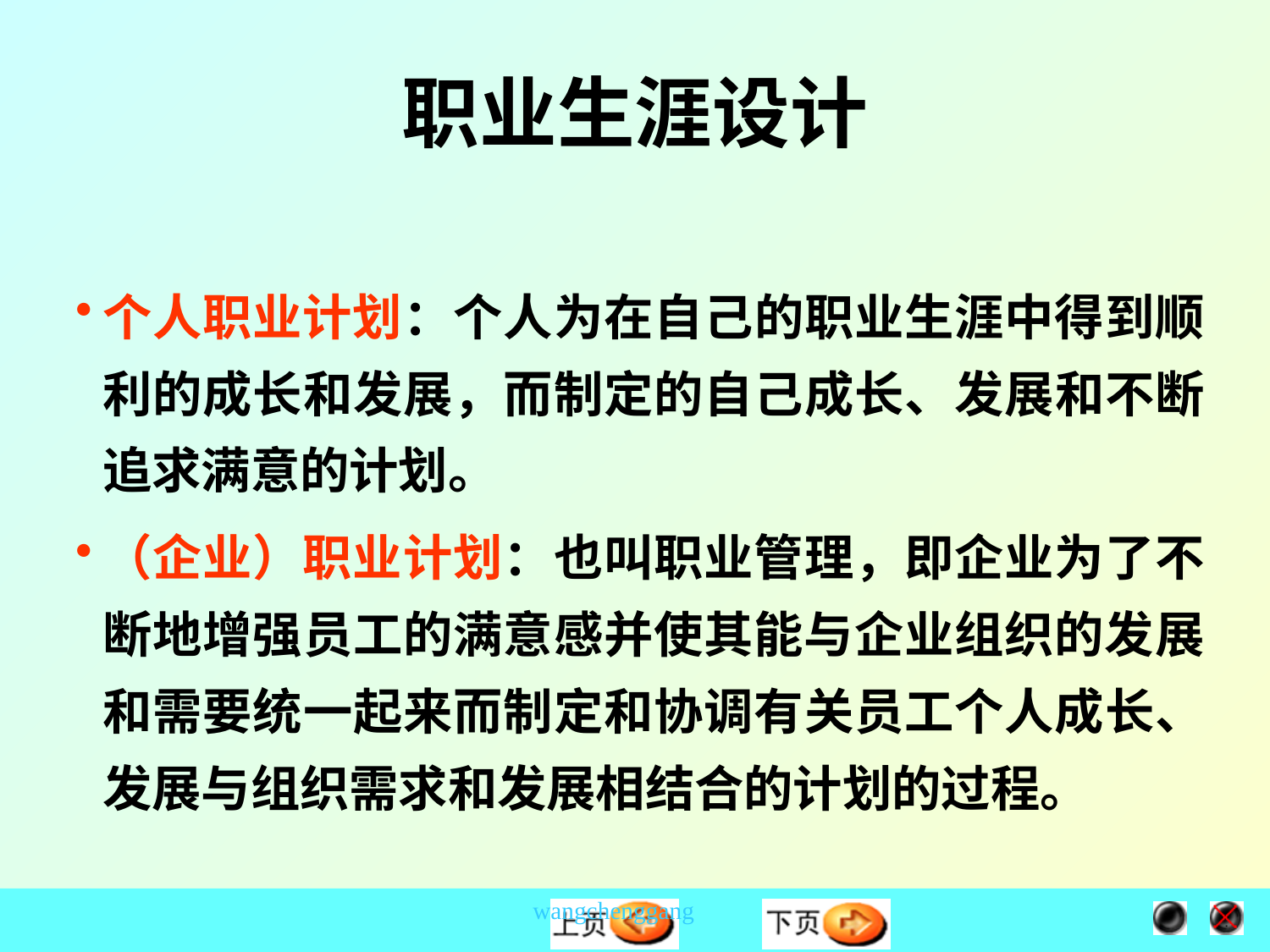

# 职业生涯设计
个人职业计划：个人为在自己的职业生涯中得到顺利的成长和发展，而制定的自己成长、发展和不断追求满意的计划。
（企业）职业计划：也叫职业管理，即企业为了不断地增强员工的满意感并使其能与企业组织的发展和需要统一起来而制定和协调有关员工个人成长、发展与组织需求和发展相结合的计划的过程。
wangchenggang